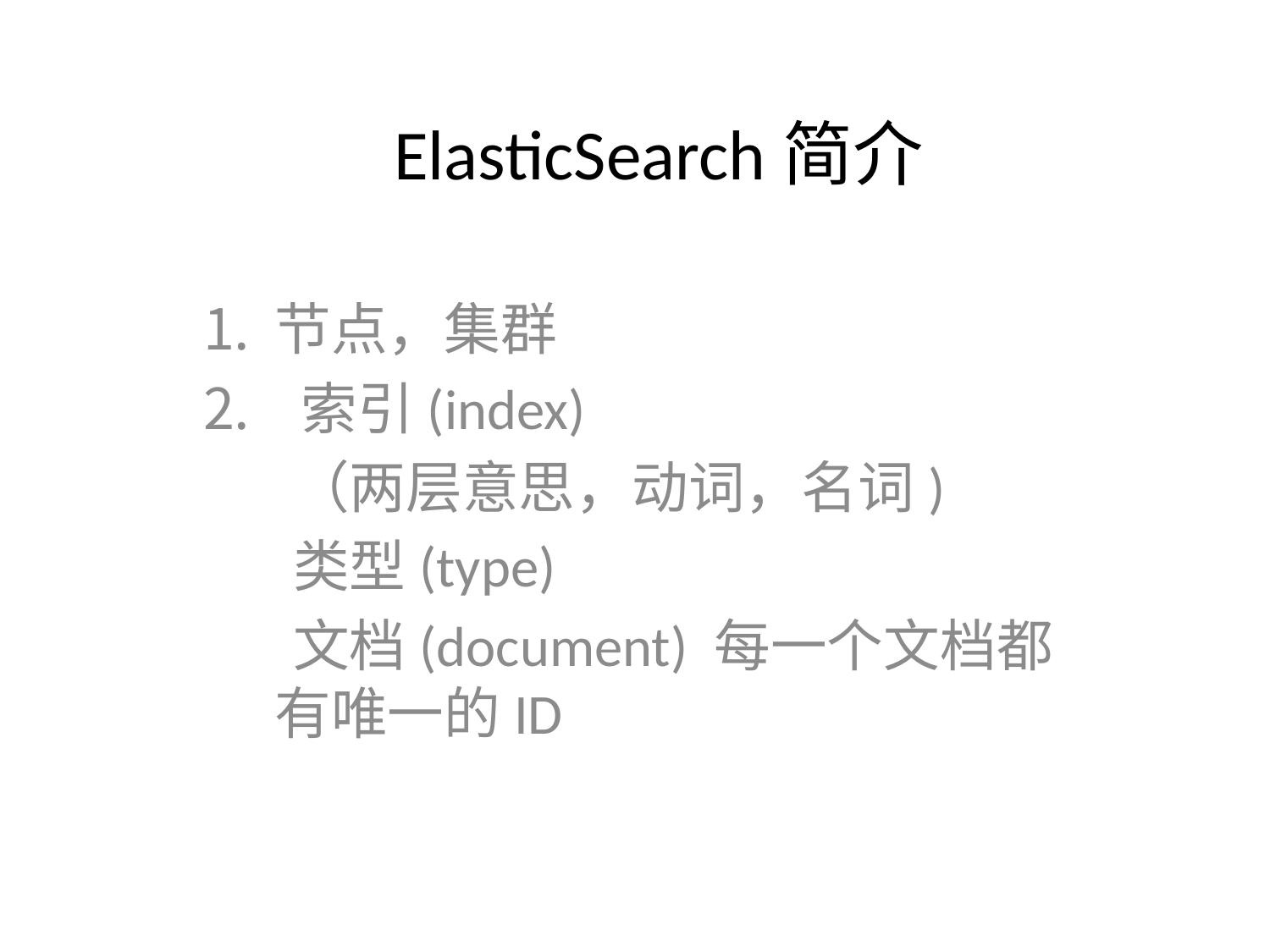

# ElasticSearch简介
节点，集群
 索引(index)
      （两层意思，动词，名词)
      类型(type)
      文档(document) 每一个文档都有唯一的ID